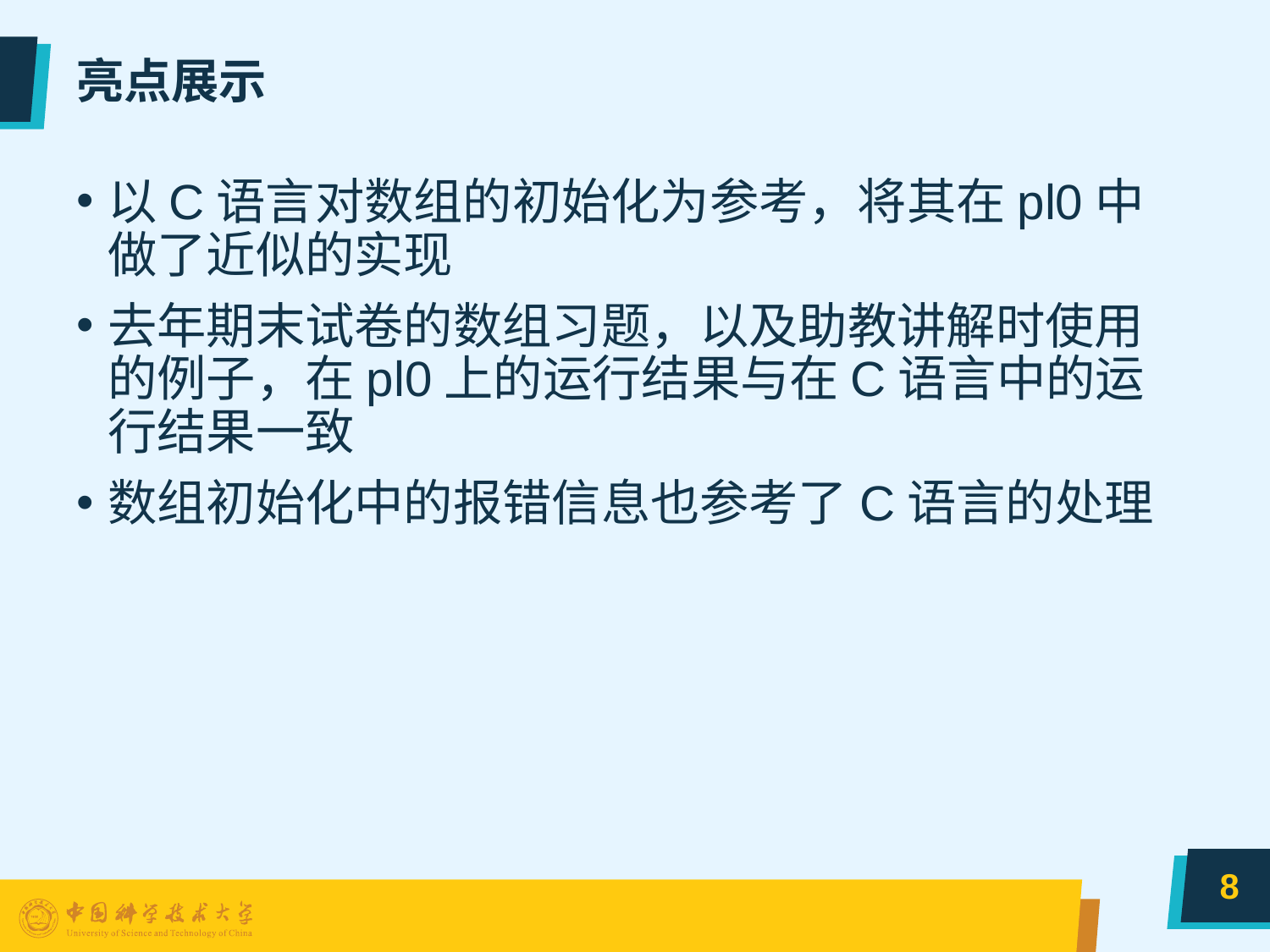

# 亮点展示
以C语言对数组的初始化为参考，将其在pl0中做了近似的实现
去年期末试卷的数组习题，以及助教讲解时使用的例子，在pl0上的运行结果与在C语言中的运行结果一致
数组初始化中的报错信息也参考了C语言的处理
8